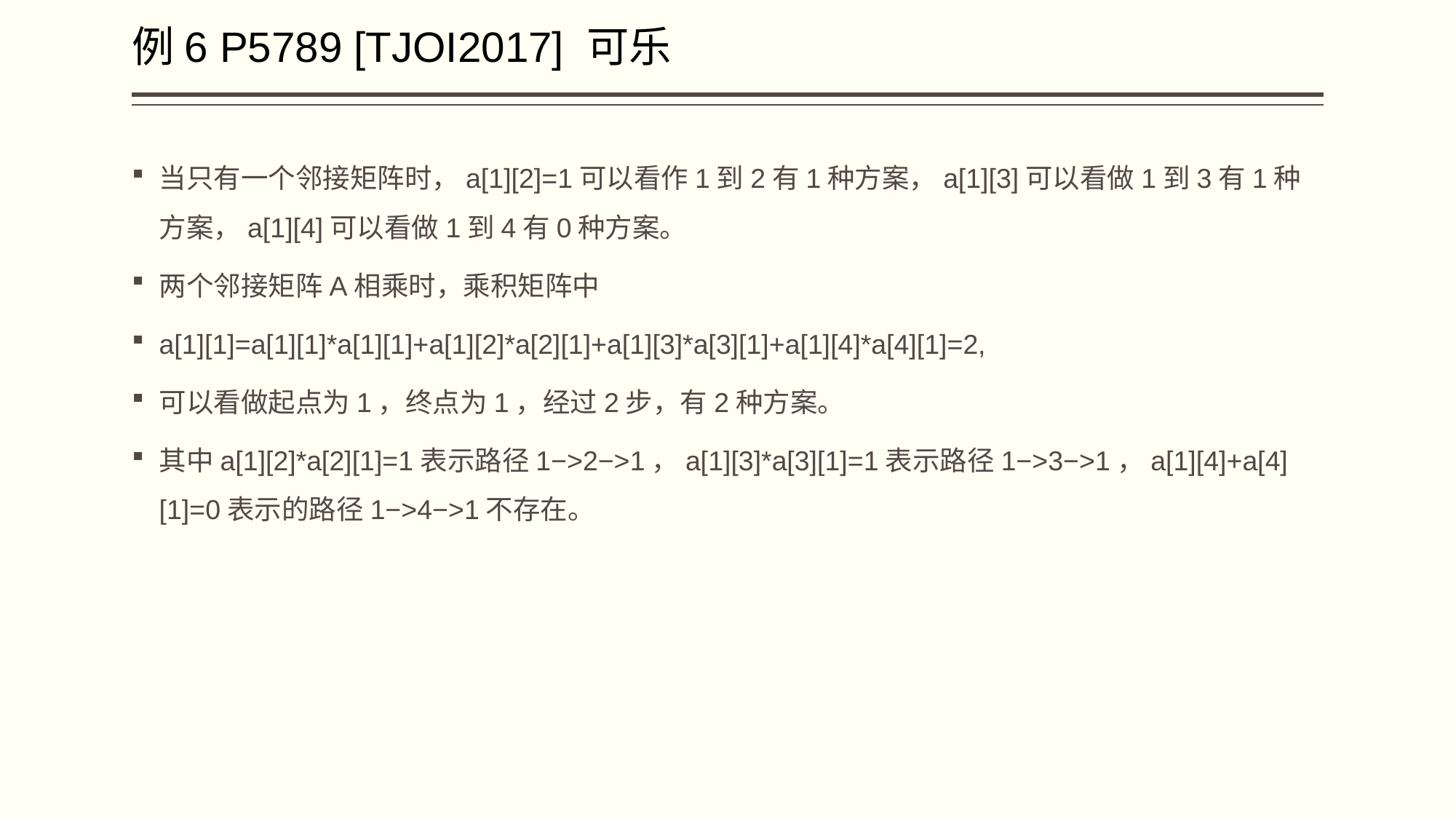

# 例6 P5789 [TJOI2017] 可乐
当只有一个邻接矩阵时，a[1][2]=1可以看作1到2有1种方案，a[1][3]可以看做1到3有1种方案，a[1][4]可以看做1到4有0种方案。
两个邻接矩阵A相乘时，乘积矩阵中
a[1][1]=a[1][1]*a[1][1]+a[1][2]*a[2][1]+a[1][3]*a[3][1]+a[1][4]*a[4][1]=2,
可以看做起点为1，终点为1，经过2步，有2种方案。
其中a[1][2]*a[2][1]=1表示路径1−>2−>1，a[1][3]*a[3][1]=1表示路径1−>3−>1，a[1][4]+a[4][1]=0表示的路径1−>4−>1不存在。

22